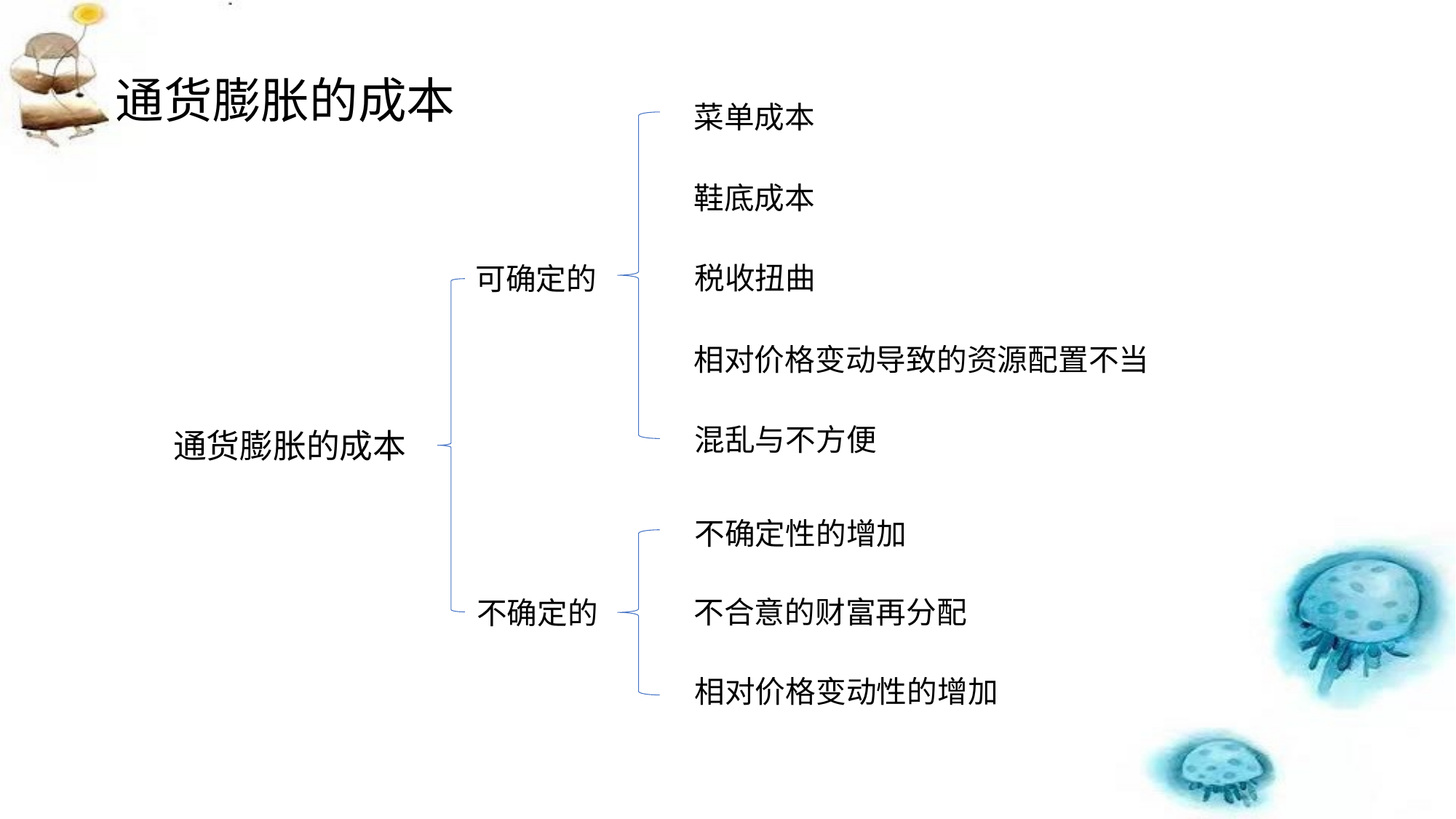

# 通货膨胀的成本
菜单成本

鞋底成本
税收扭曲
可确定的

相对价格变动导致的资源配置不当
混乱与不方便
通货膨胀的成本
不确定性的增加

不合意的财富再分配
不确定的
相对价格变动性的增加